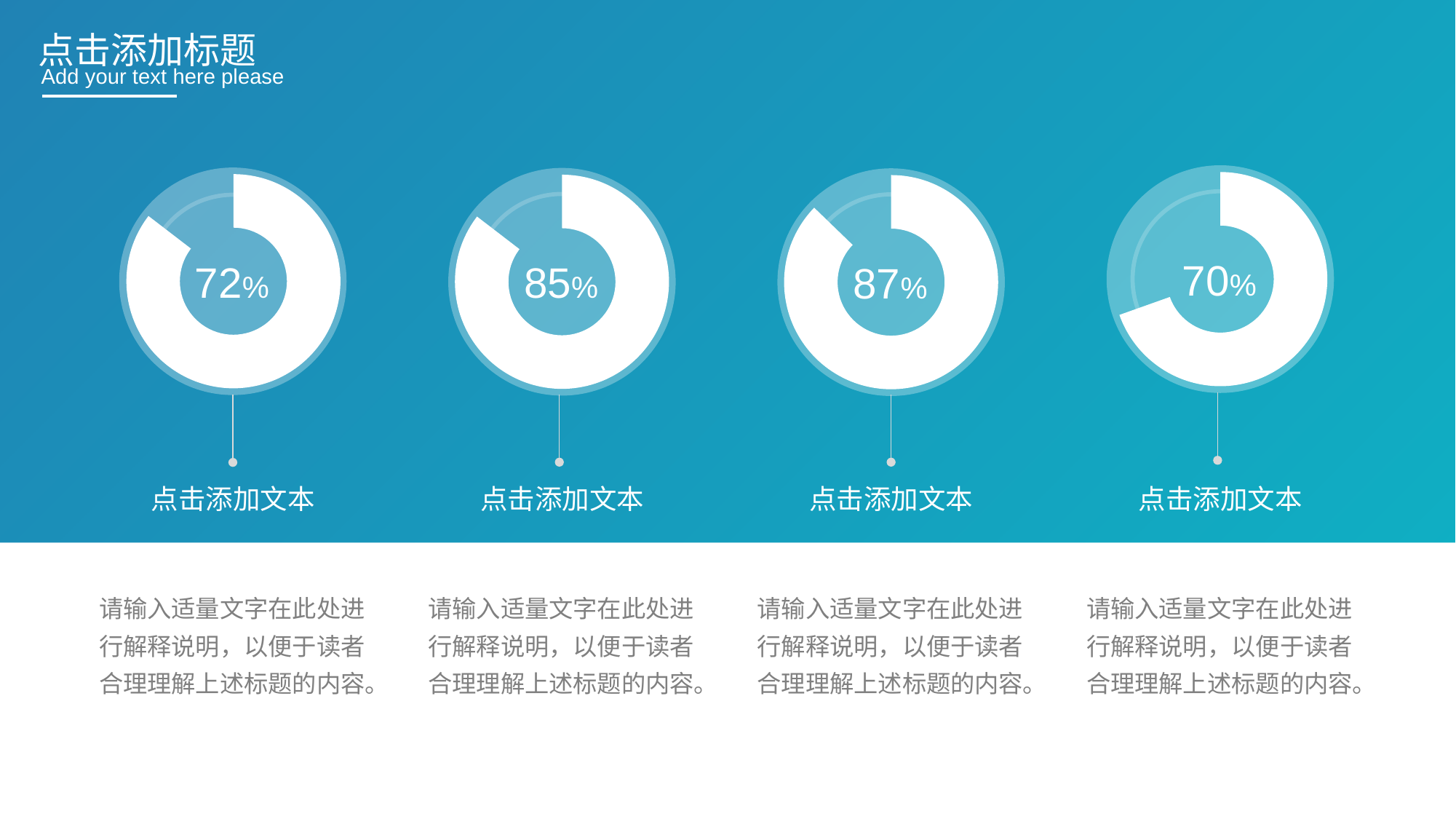

点击添加标题
Add your text here please

### Chart

| Category | 销售额 |
|---|---|
| 第二季度 | 3.2 |
| 第三季度 | 1.4 |

### Chart

| Category | 销售额 |
|---|---|
| 第一季度 | 8.2 |
| 第三季度 | 1.4 |

### Chart

| Category | 销售额 |
|---|---|
| 第一季度 | 8.2 |
| 第三季度 | 1.4 |

### Chart

| Category | 销售额 |
|---|---|
| 第一季度 | 8.2 |
| 第四季度 | 1.2 |

70%
72%
85%
87%
点击添加文本
点击添加文本
点击添加文本
点击添加文本

请输入适量文字在此处进行解释说明，以便于读者合理理解上述标题的内容。
请输入适量文字在此处进行解释说明，以便于读者合理理解上述标题的内容。
请输入适量文字在此处进行解释说明，以便于读者合理理解上述标题的内容。
请输入适量文字在此处进行解释说明，以便于读者合理理解上述标题的内容。